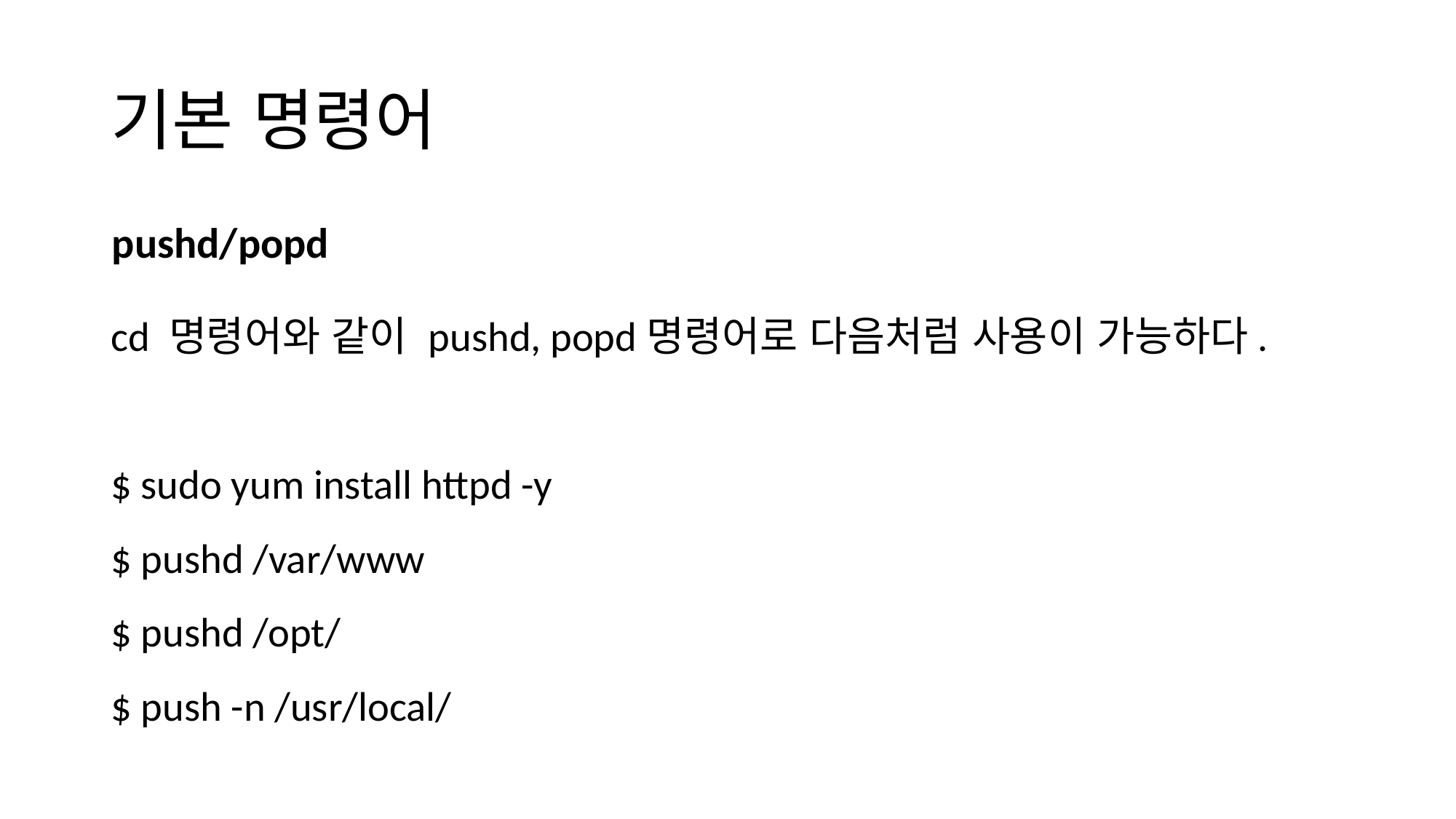

# 기본 명령어
pushd/popd
cd 명령어와 같이 pushd, popd명령어로 다음처럼 사용이 가능하다.

$ sudo yum install httpd -y
$ pushd /var/www
$ pushd /opt/
$ push -n /usr/local/